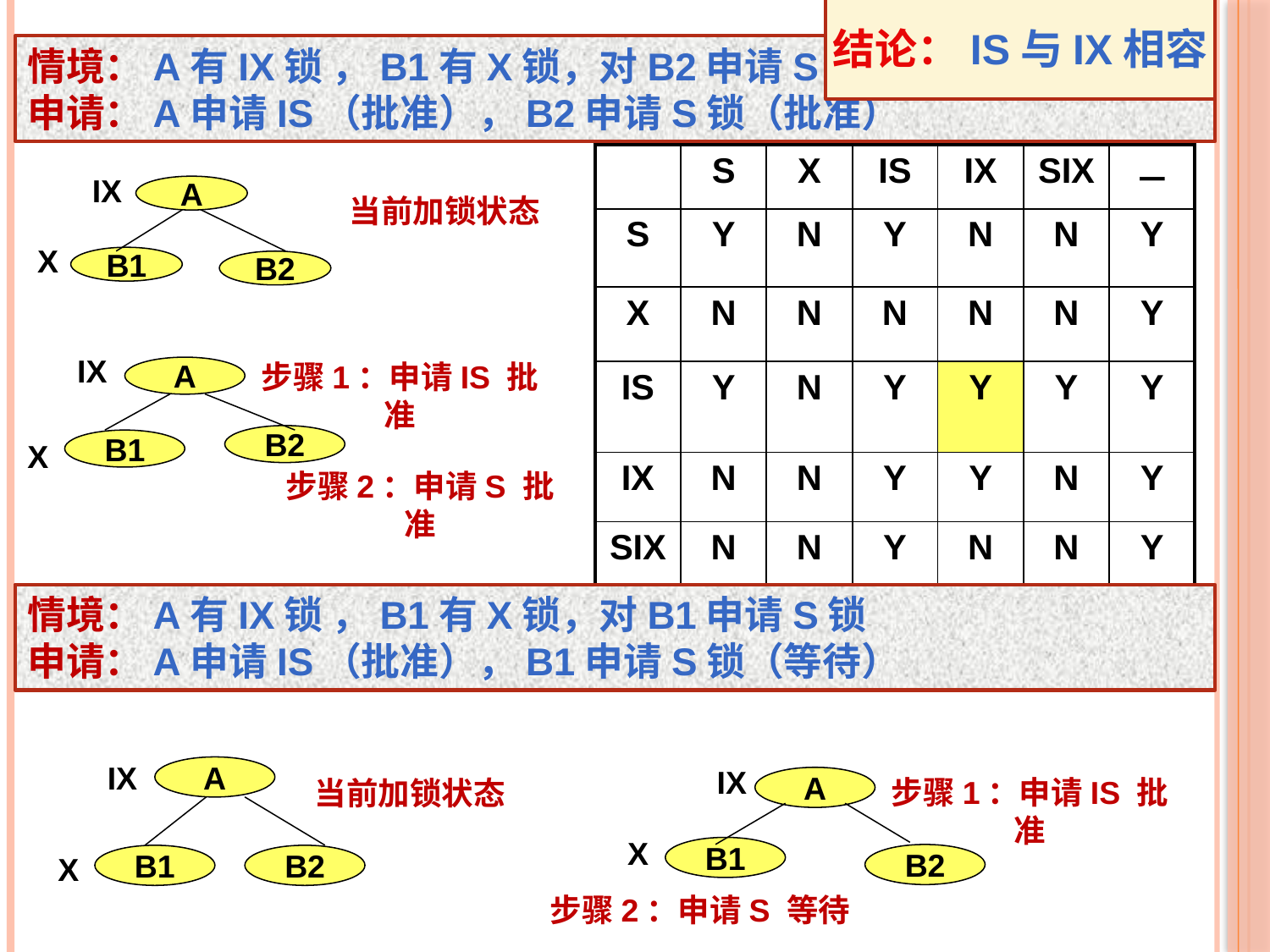

结论：IS与IX相容
情境：A有IX锁 ，B1有X锁，对B2申请S锁
申请：A申请IS（批准），B2申请S锁（批准）
|  | S | X | IS | IX | SIX | － |
| --- | --- | --- | --- | --- | --- | --- |
| S | Y | N | Y | N | N | Y |
| X | N | N | N | N | N | Y |
| IS | Y | N | Y | Y | Y | Y |
| IX | N | N | Y | Y | N | Y |
| SIX | N | N | Y | N | N | Y |
| － | Y | Y | Y | Y | Y | Y |
IX
A
当前加锁状态

X
B1
B2
IX
A

B2
B1
X
步骤1：申请IS 批准
步骤2：申请S 批准
情境：A有IX锁 ，B1有X锁，对B1申请S锁
申请：A申请IS（批准），B1申请S锁（等待）
IX
IX
A
步骤1：申请IS 批准
当前加锁状态
A

X
B1
X
B2
B1
B2
步骤2：申请S 等待